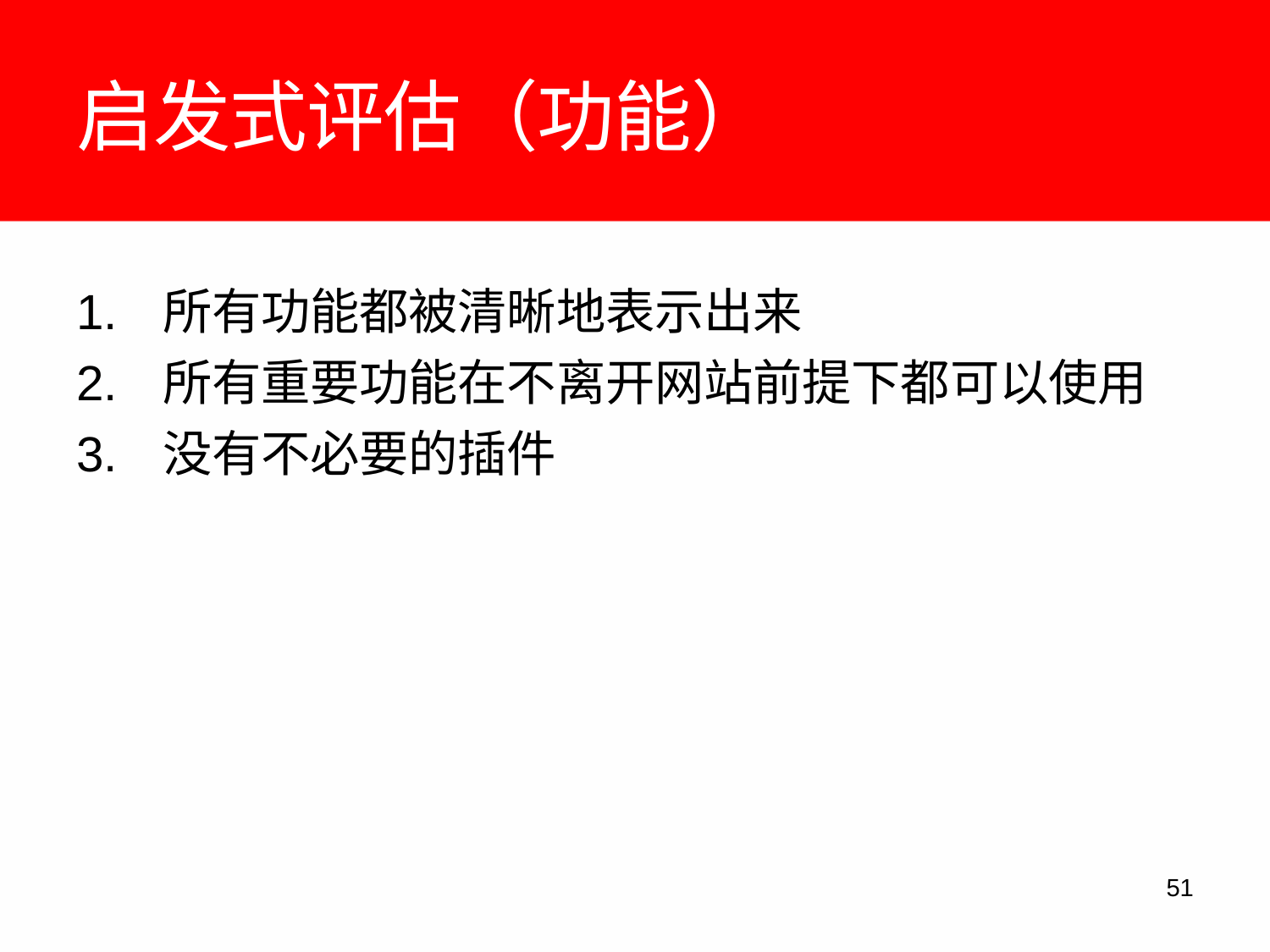

# 启发式评估（功能）
1.	所有功能都被清晰地表示出来

2.	所有重要功能在不离开网站前提下都可以使用

3.	没有不必要的插件
51